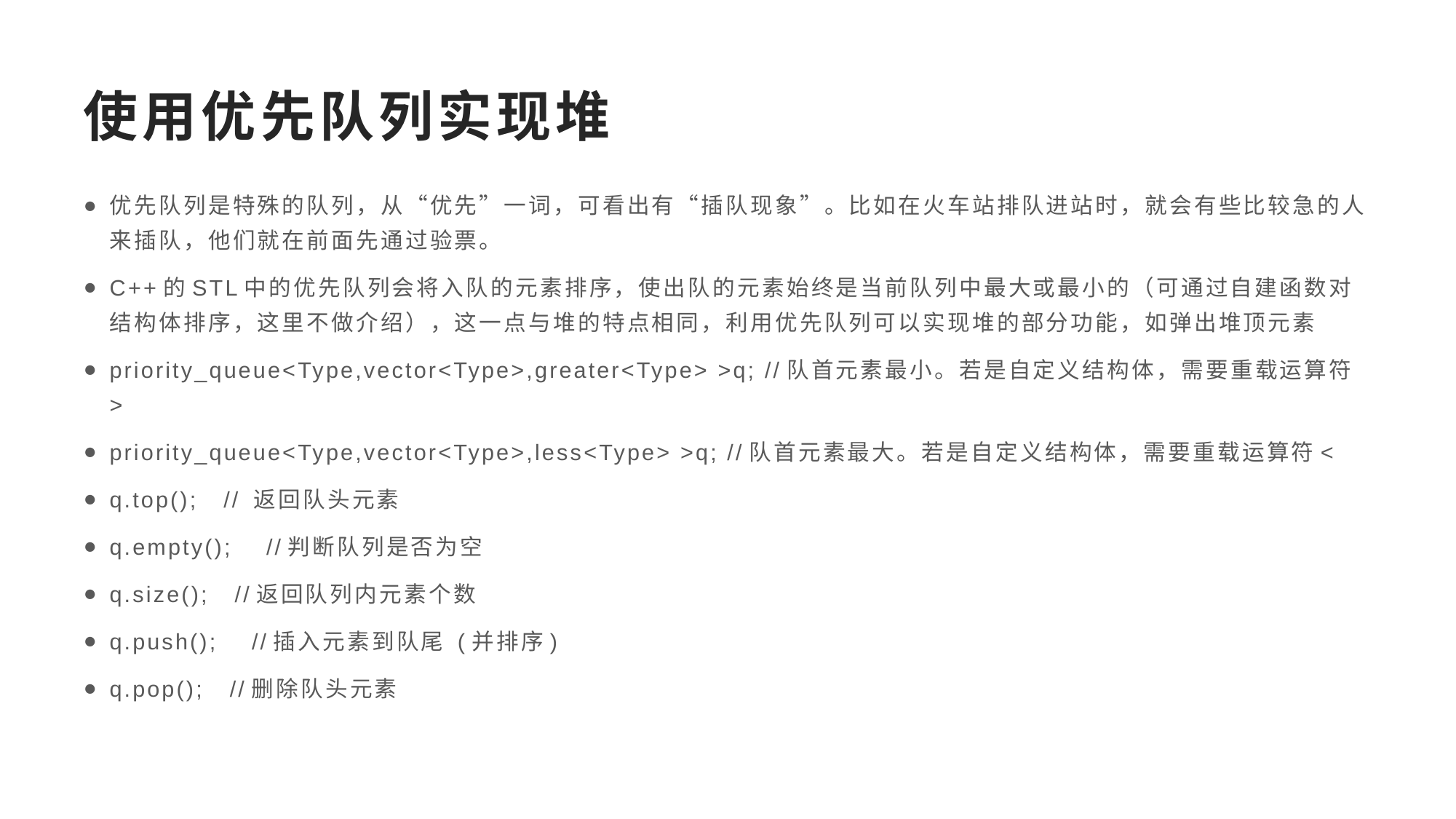

# 使用优先队列实现堆
优先队列是特殊的队列，从“优先”一词，可看出有“插队现象”。比如在火车站排队进站时，就会有些比较急的人来插队，他们就在前面先通过验票。
C++的STL中的优先队列会将入队的元素排序，使出队的元素始终是当前队列中最大或最小的（可通过自建函数对结构体排序，这里不做介绍），这一点与堆的特点相同，利用优先队列可以实现堆的部分功能，如弹出堆顶元素
priority_queue<Type,vector<Type>,greater<Type> >q; //队首元素最小。若是自定义结构体，需要重载运算符>
priority_queue<Type,vector<Type>,less<Type> >q; //队首元素最大。若是自定义结构体，需要重载运算符<
q.top();   // 返回队头元素
q.empty();    //判断队列是否为空
q.size();   //返回队列内元素个数
q.push();    //插入元素到队尾 (并排序)
q.pop();   //删除队头元素